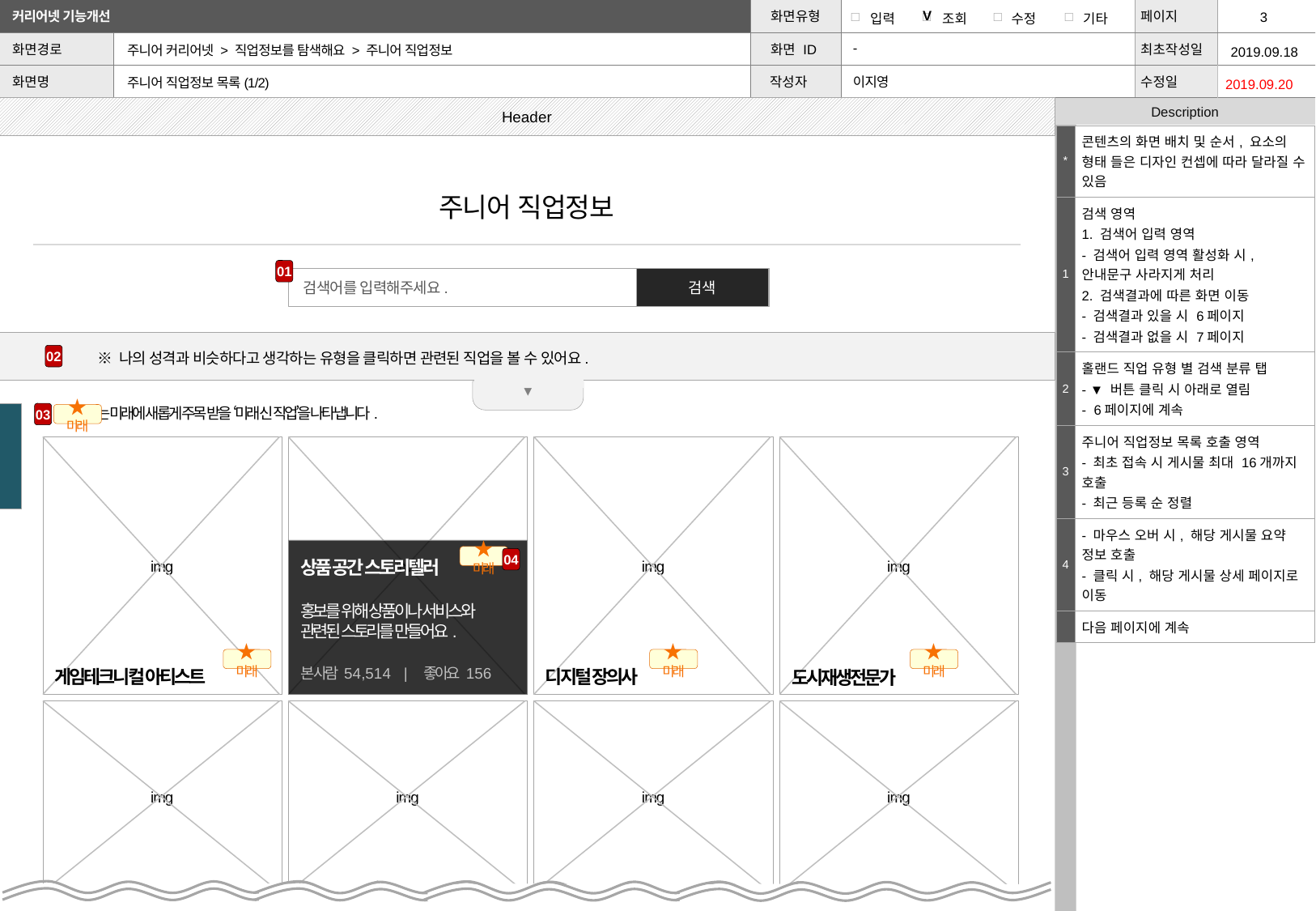

|  |  | V |  |  |  |  |  |
| --- | --- | --- | --- | --- | --- | --- | --- |
2019.09.18
주니어 커리어넷 > 직업정보를 탐색해요 > 주니어 직업정보
-
이지영
주니어 직업정보 목록(1/2)
2019.09.20
Header
| \* | 콘텐츠의 화면 배치 및 순서, 요소의 형태 들은 디자인 컨셉에 따라 달라질 수 있음 |
| --- | --- |
| 1 | 검색 영역 1. 검색어 입력 영역 - 검색어 입력 영역 활성화 시, 안내문구 사라지게 처리 2. 검색결과에 따른 화면 이동 - 검색결과 있을 시 6페이지 - 검색결과 없을 시 7페이지 |
| 2 | 홀랜드 직업 유형 별 검색 분류 탭 - ▼ 버튼 클릭 시 아래로 열림 - 6페이지에 계속 |
| 3 | 주니어 직업정보 목록 호출 영역 - 최초 접속 시 게시물 최대 16개까지 호출 - 최근 등록 순 정렬 |
| 4 | - 마우스 오버 시, 해당 게시물 요약 정보 호출 - 클릭 시, 해당 게시물 상세 페이지로 이동 |
|  | 다음 페이지에 계속 |
주니어 직업정보
01
   검색어를 입력해주세요.
검색

▲
※ 나의 성격과 비슷하다고 생각하는 유형을 클릭하면 관련된 직업을 볼 수 있어요.
02
           는 미래에 새롭게 주목 받을 ‘미래 신 직업’을 나타냅니다.
(20191018) 박봉남 연구원님
‘미래신직업’ 라벨 표시 수정
기존 ★ 모양으로만 되어있던
내용을 ‘★미래’ 로 수정
03
★ 미래
img
img
img
img

★ 미래
04
상품 공간 스토리텔러

홍보를 위해 상품이나 서비스와 관련된 스토리를 만들어요.

본 사람 54,514   |   좋아요 156
★ 미래
★ 미래
★ 미래
게임테크니컬 아티스트
디지털 장의사
도시재생전문가
img
img
img
img